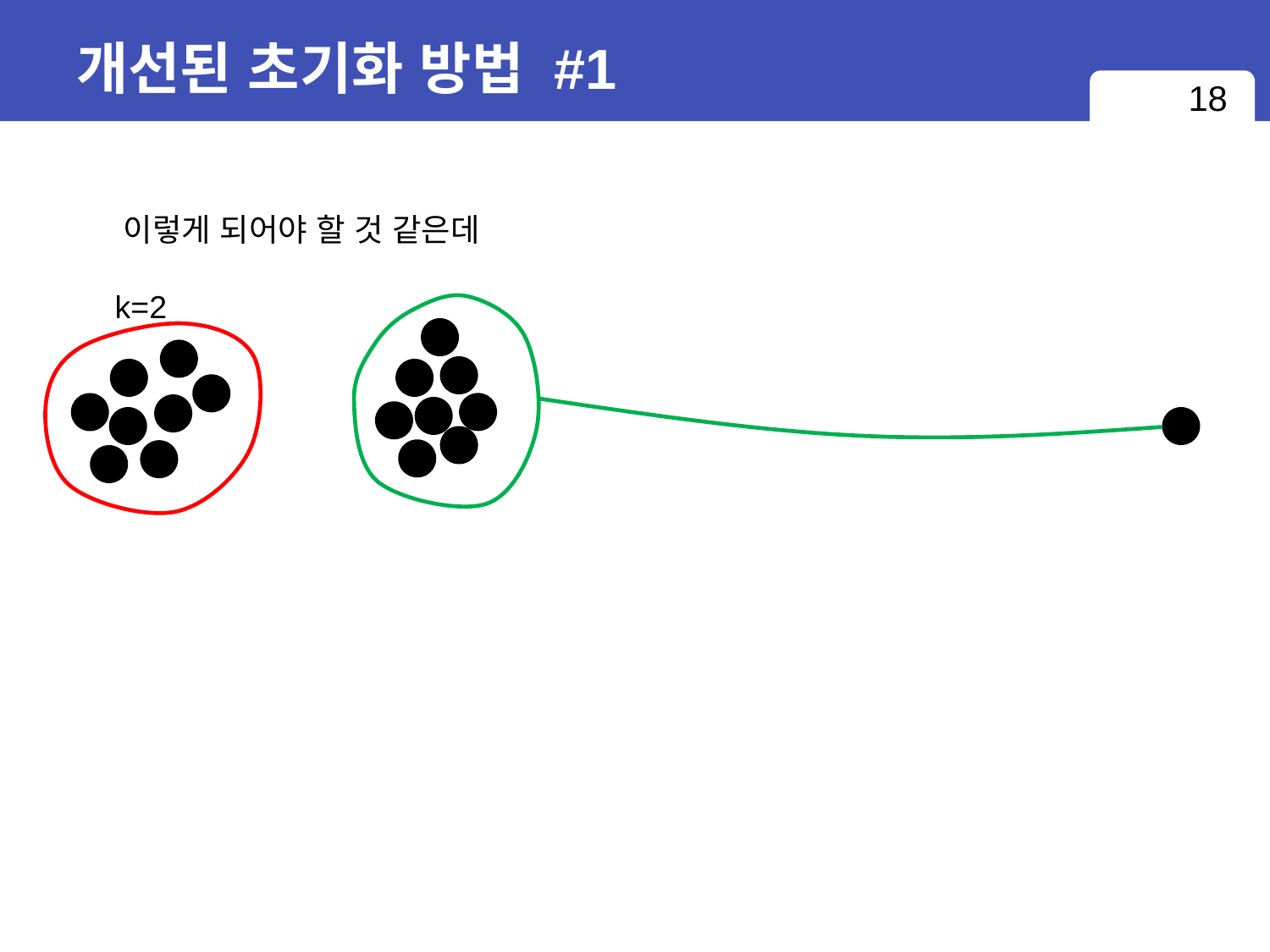

# 개선된 초기화 방법 #1
18
이렇게 되어야 할 것 같은데
k=2